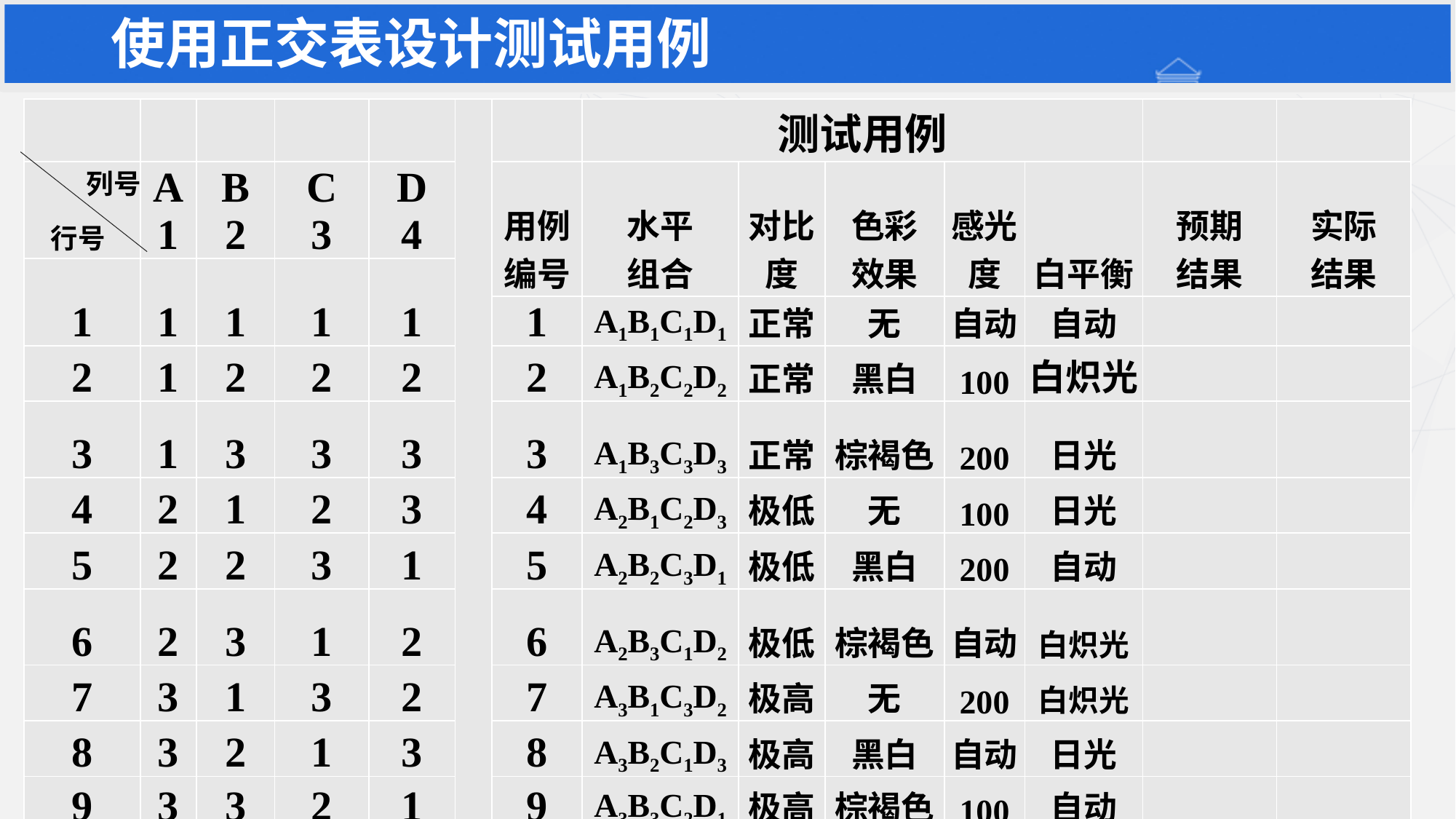

# 使用正交表设计测试用例
|  |  |  |  |  |  |  | 测试用例 |  |  |  |  |  |  |
| --- | --- | --- | --- | --- | --- | --- | --- | --- | --- | --- | --- | --- | --- |
| 行号 | A 1 | B 2 | C 3 | D 4 |  | 用例 编号 | 水平 组合 | 对比度 | 色彩 效果 | 感光度 | 白平衡 | 预期 结果 | 实际 结果 |
| 1 | 1 | 1 | 1 | 1 |  |  |  |  |  |  |  |  |  |
|  |  |  |  |  |  | 1 | A1B1C1D1 | 正常 | 无 | 自动 | 自动 |  |  |
| 2 | 1 | 2 | 2 | 2 |  | 2 | A1B2C2D2 | 正常 | 黑白 | 100 | 白炽光 |  |  |
| 3 | 1 | 3 | 3 | 3 |  | 3 | A1B3C3D3 | 正常 | 棕褐色 | 200 | 日光 |  |  |
| 4 | 2 | 1 | 2 | 3 |  | 4 | A2B1C2D3 | 极低 | 无 | 100 | 日光 |  |  |
| 5 | 2 | 2 | 3 | 1 |  | 5 | A2B2C3D1 | 极低 | 黑白 | 200 | 自动 |  |  |
| 6 | 2 | 3 | 1 | 2 |  | 6 | A2B3C1D2 | 极低 | 棕褐色 | 自动 | 白炽光 |  |  |
| 7 | 3 | 1 | 3 | 2 |  | 7 | A3B1C3D2 | 极高 | 无 | 200 | 白炽光 |  |  |
| 8 | 3 | 2 | 1 | 3 |  | 8 | A3B2C1D3 | 极高 | 黑白 | 自动 | 日光 |  |  |
| 9 | 3 | 3 | 2 | 1 |  | 9 | A3B3C2D1 | 极高 | 棕褐色 | 100 | 自动 |  |  |
列号